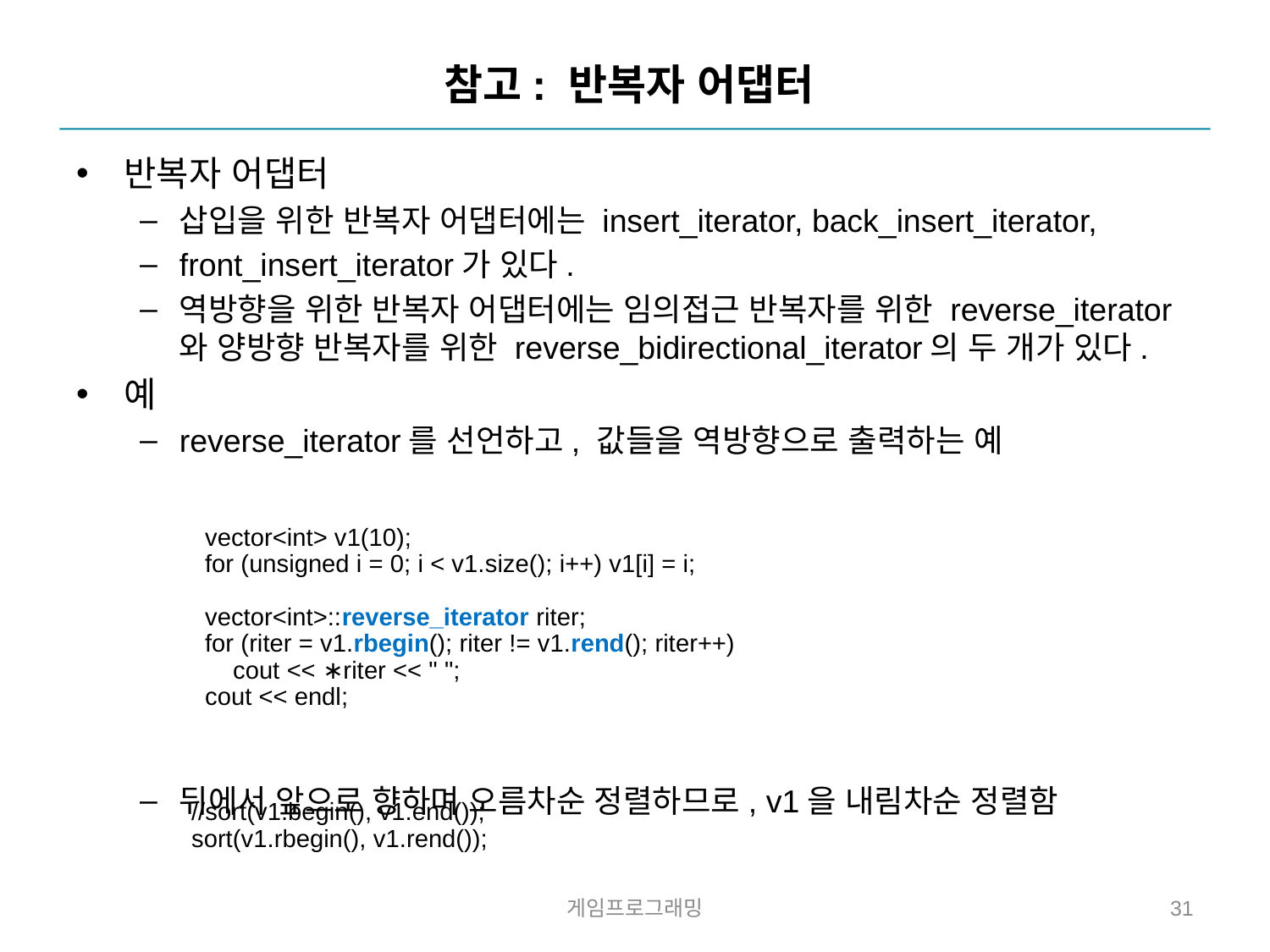

# 참고: 반복자 어댑터
반복자 어댑터
삽입을 위한 반복자 어댑터에는 insert_iterator, back_insert_iterator,
front_insert_iterator가 있다.
역방향을 위한 반복자 어댑터에는 임의접근 반복자를 위한 reverse_iterator와 양방향 반복자를 위한 reverse_bidirectional_iterator의 두 개가 있다.
예
reverse_iterator를 선언하고, 값들을 역방향으로 출력하는 예

뒤에서 앞으로 향하며 오름차순 정렬하므로, v1을 내림차순 정렬함
vector<int> v1(10);
for (unsigned i = 0; i < v1.size(); i++) v1[i] = i;

vector<int>::reverse_iterator riter;
for (riter = v1.rbegin(); riter != v1.rend(); riter++)
    cout << ∗riter << " ";
cout << endl;
//sort(v1.begin(), v1.end());
sort(v1.rbegin(), v1.rend());
게임프로그래밍
31